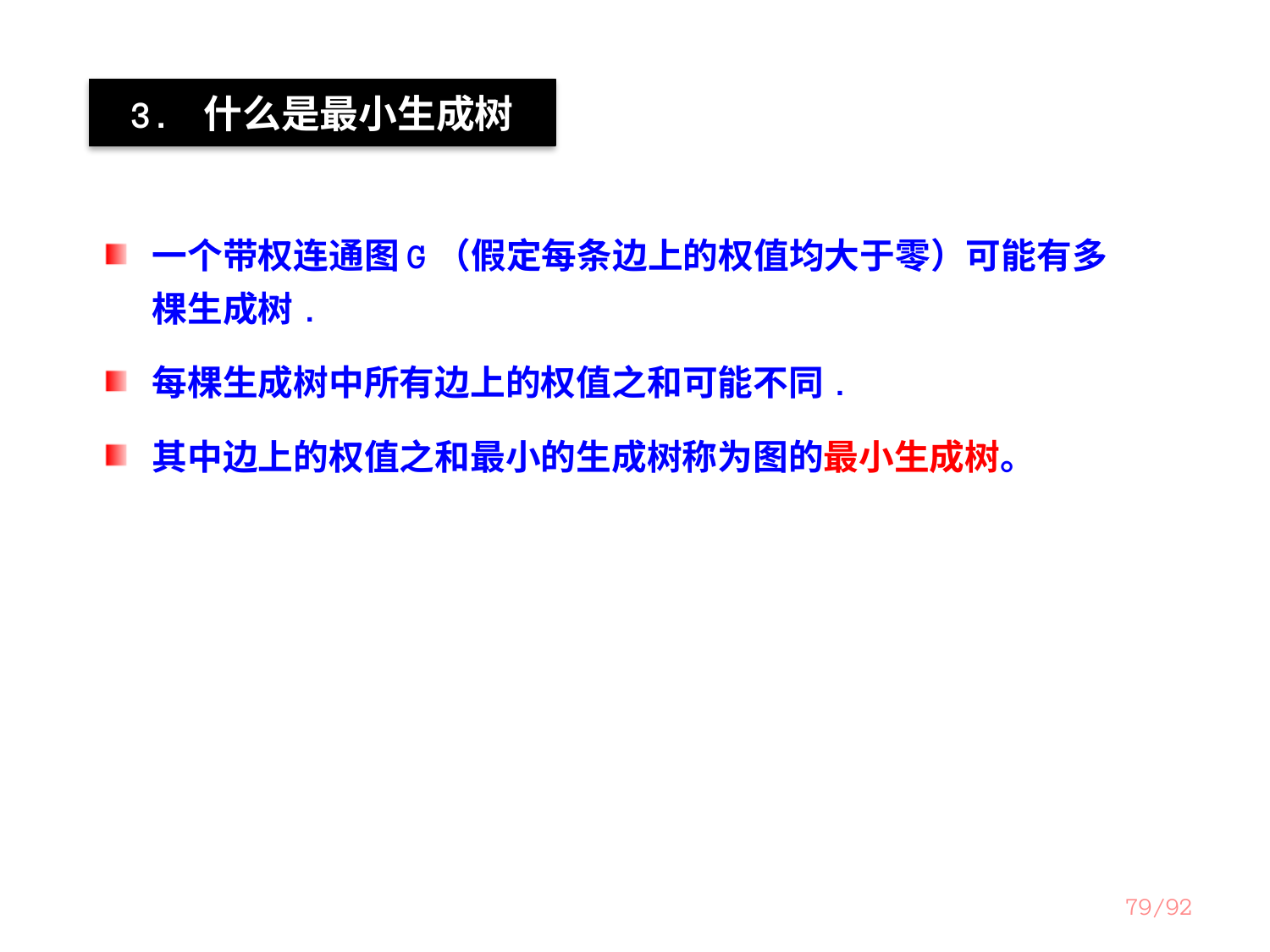

3. 什么是最小生成树
一个带权连通图G（假定每条边上的权值均大于零）可能有多棵生成树.
每棵生成树中所有边上的权值之和可能不同.
其中边上的权值之和最小的生成树称为图的最小生成树。
79/92